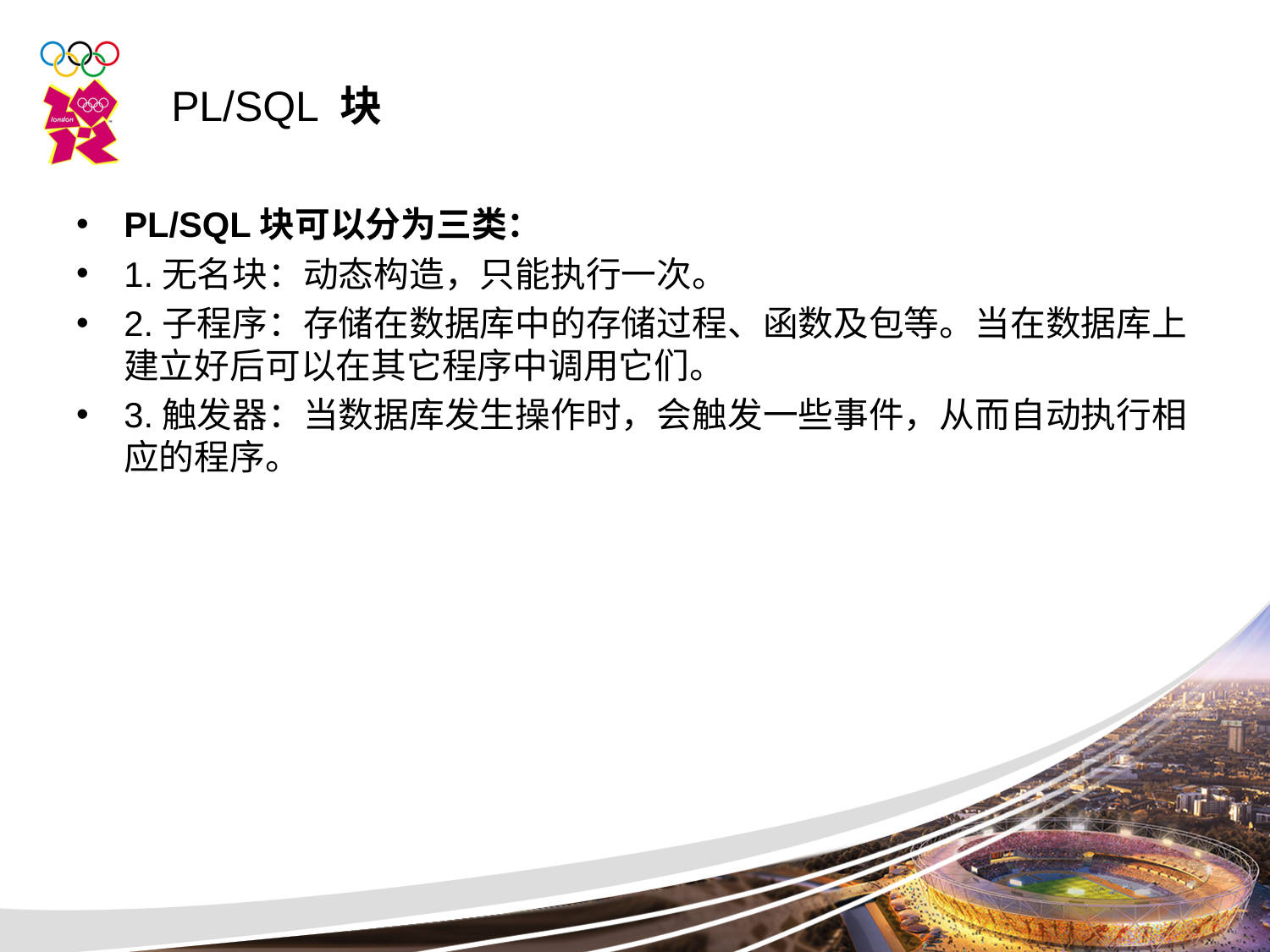

PL/SQL 块
PL/SQL块可以分为三类：
1.无名块：动态构造，只能执行一次。
2.子程序：存储在数据库中的存储过程、函数及包等。当在数据库上建立好后可以在其它程序中调用它们。
3.触发器：当数据库发生操作时，会触发一些事件，从而自动执行相应的程序。